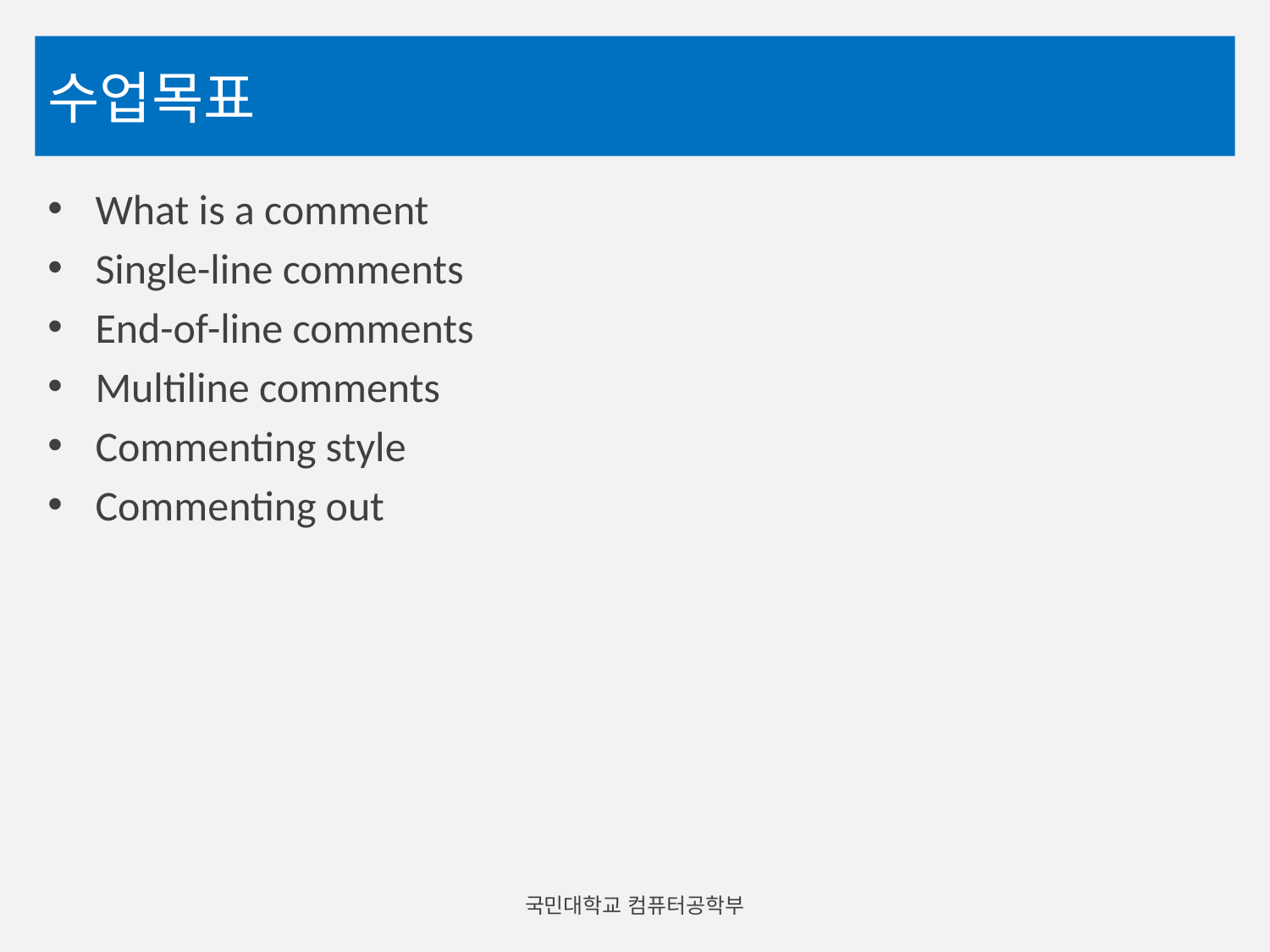

# 수업목표
What is a comment
Single-line comments
End-of-line comments
Multiline comments
Commenting style
Commenting out
국민대학교 컴퓨터공학부